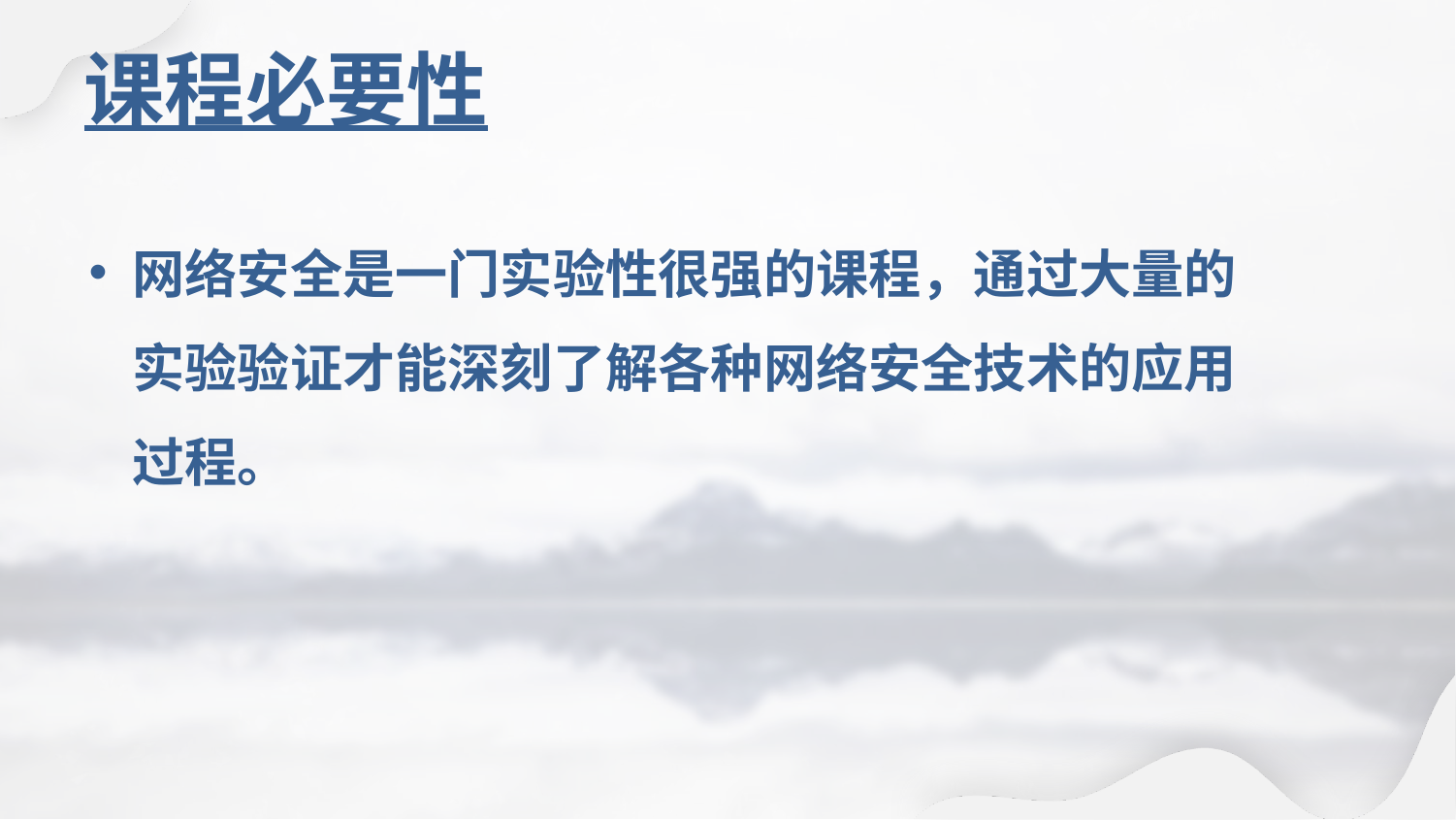

# 课程必要性
网络安全是一门实验性很强的课程，通过大量的实验验证才能深刻了解各种网络安全技术的应用过程。